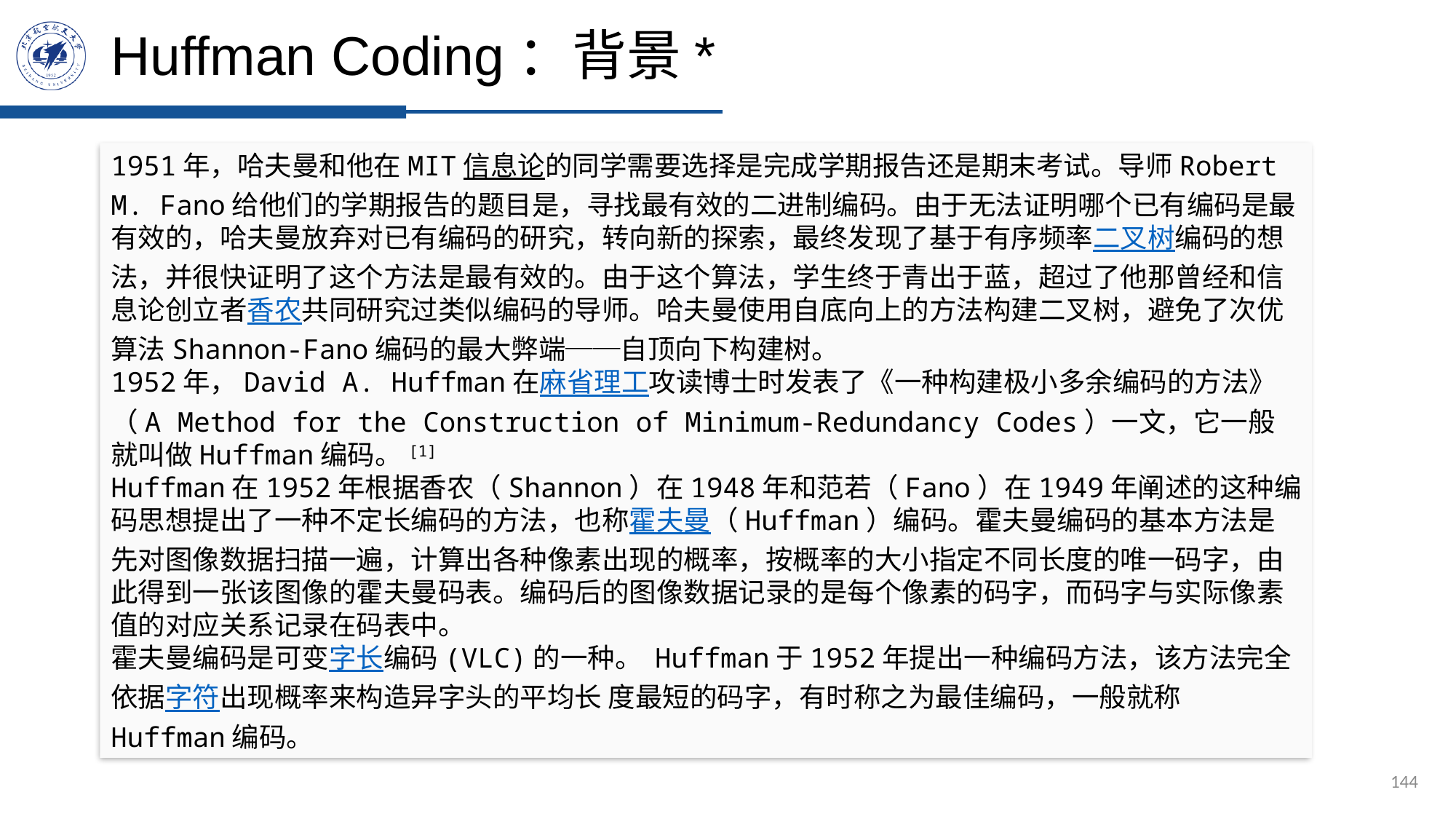

# Huffman Coding：背景*
1951年，哈夫曼和他在MIT信息论的同学需要选择是完成学期报告还是期末考试。导师Robert M. Fano给他们的学期报告的题目是，寻找最有效的二进制编码。由于无法证明哪个已有编码是最有效的，哈夫曼放弃对已有编码的研究，转向新的探索，最终发现了基于有序频率二叉树编码的想法，并很快证明了这个方法是最有效的。由于这个算法，学生终于青出于蓝，超过了他那曾经和信息论创立者香农共同研究过类似编码的导师。哈夫曼使用自底向上的方法构建二叉树，避免了次优算法Shannon-Fano编码的最大弊端──自顶向下构建树。
1952年，David A. Huffman在麻省理工攻读博士时发表了《一种构建极小多余编码的方法》（A Method for the Construction of Minimum-Redundancy Codes）一文，它一般就叫做Huffman编码。[1]
Huffman在1952年根据香农（Shannon）在1948年和范若（Fano）在1949年阐述的这种编码思想提出了一种不定长编码的方法，也称霍夫曼（Huffman）编码。霍夫曼编码的基本方法是先对图像数据扫描一遍，计算出各种像素出现的概率，按概率的大小指定不同长度的唯一码字，由此得到一张该图像的霍夫曼码表。编码后的图像数据记录的是每个像素的码字，而码字与实际像素值的对应关系记录在码表中。
霍夫曼编码是可变字长编码(VLC)的一种。 Huffman于1952年提出一种编码方法，该方法完全依据字符出现概率来构造异字头的平均长 度最短的码字，有时称之为最佳编码，一般就称Huffman编码。
144